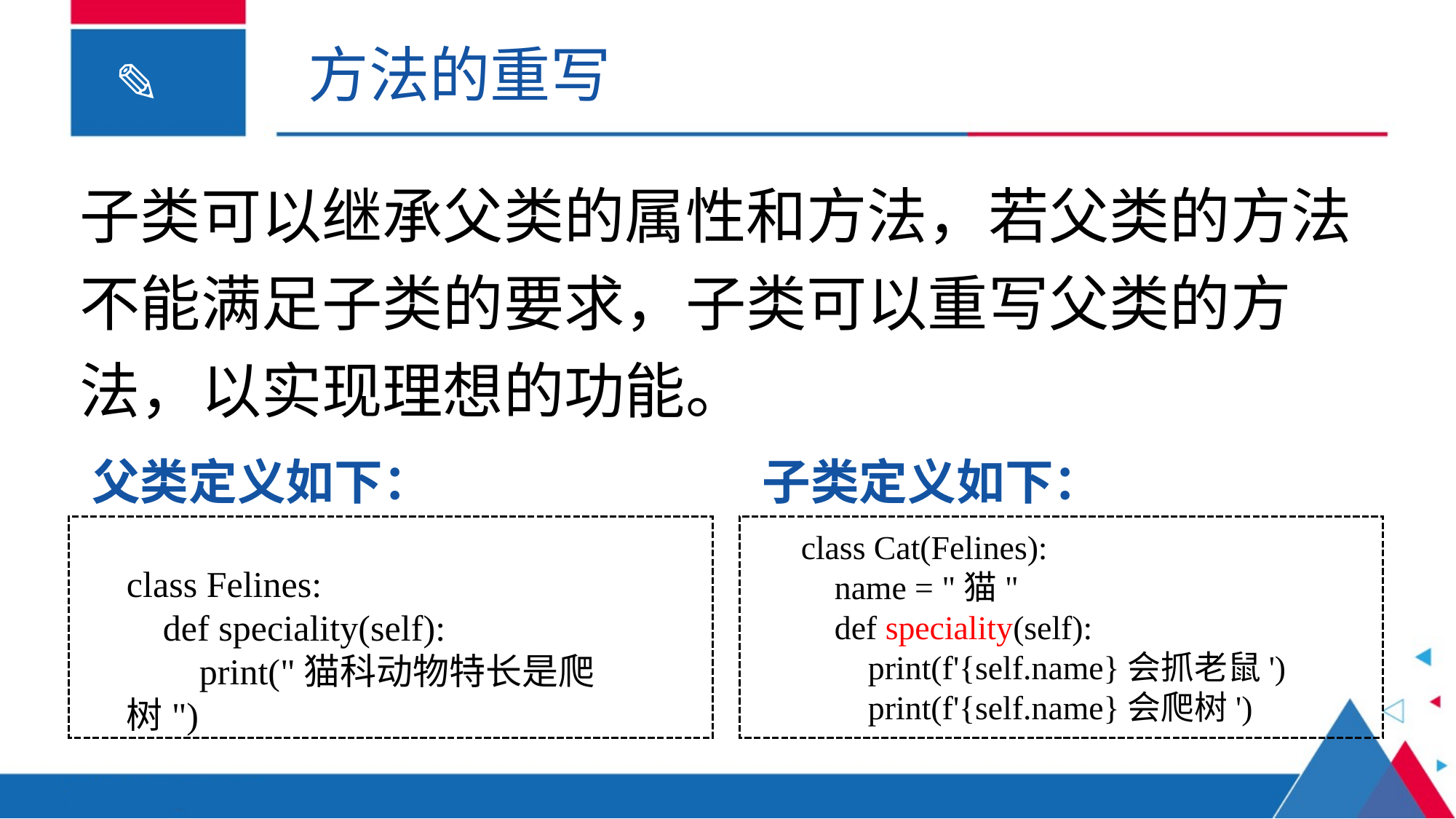

方法的重写
子类可以继承父类的属性和方法，若父类的方法不能满足子类的要求，子类可以重写父类的方法，以实现理想的功能。
父类定义如下：
子类定义如下：

class Cat(Felines):
    name = "猫"
    def speciality(self):
        print(f'{self.name}会抓老鼠')
        print(f'{self.name}会爬树')
class Felines:
    def speciality(self):
        print("猫科动物特长是爬树")